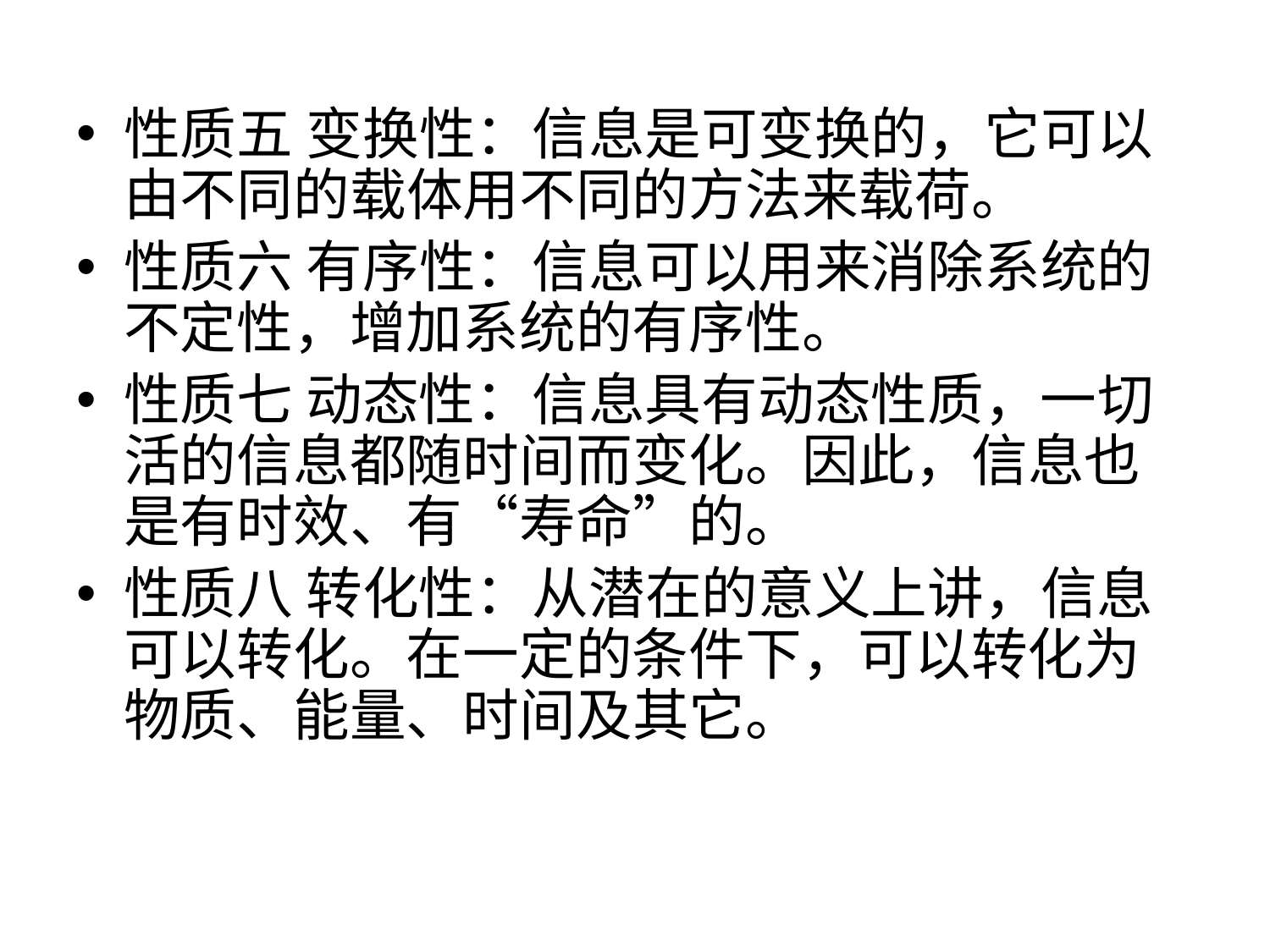

性质五 变换性：信息是可变换的，它可以由不同的载体用不同的方法来载荷。
性质六 有序性：信息可以用来消除系统的不定性，增加系统的有序性。
性质七 动态性：信息具有动态性质，一切活的信息都随时间而变化。因此，信息也是有时效、有“寿命”的。
性质八 转化性：从潜在的意义上讲，信息可以转化。在一定的条件下，可以转化为物质、能量、时间及其它。